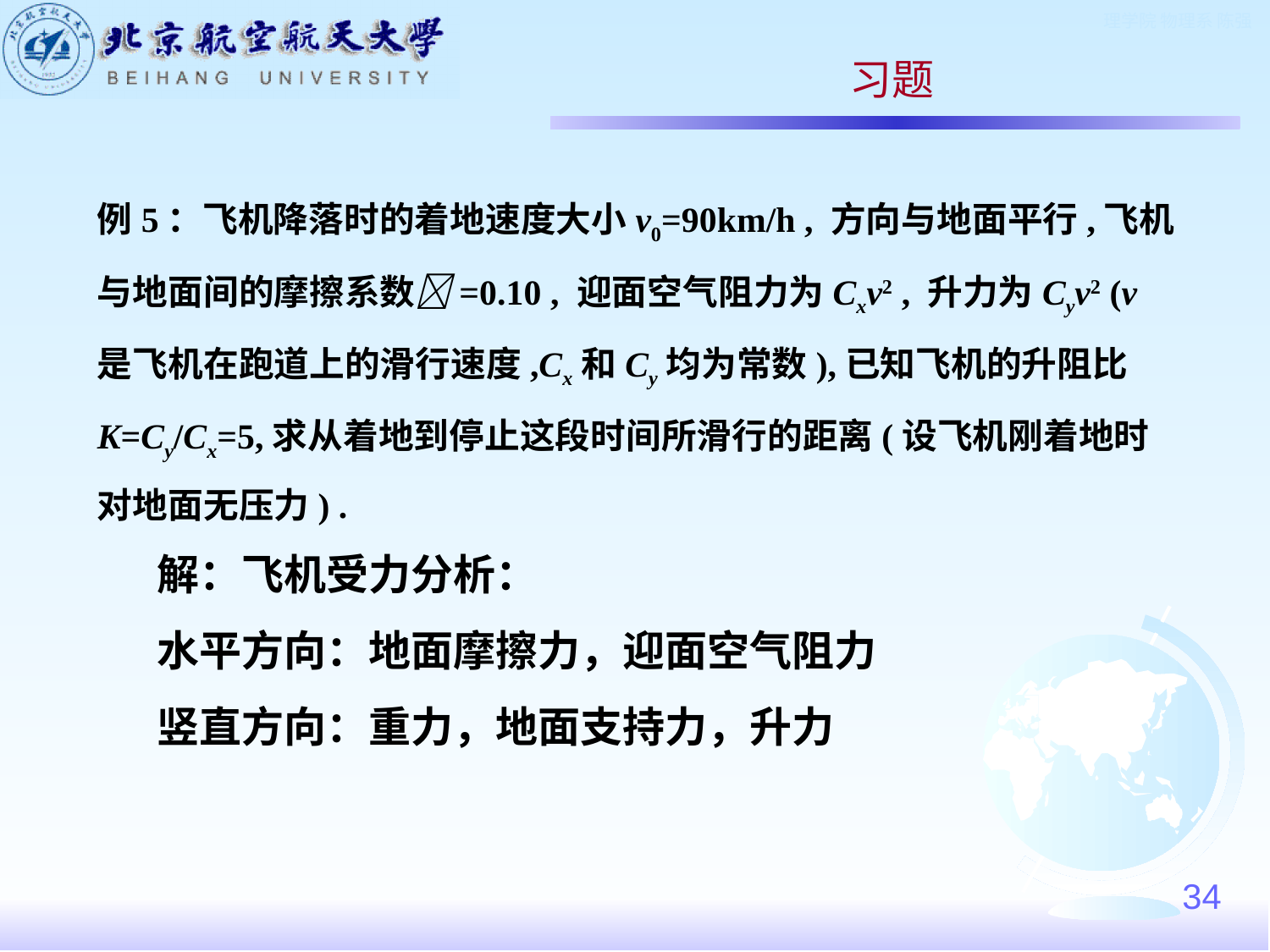

习题
例5：飞机降落时的着地速度大小v0=90km/h , 方向与地面平行,飞机与地面间的摩擦系数μ=0.10 , 迎面空气阻力为Cxv2 , 升力为Cyv2 (v是飞机在跑道上的滑行速度,Cx和Cy均为常数),已知飞机的升阻比K=Cy/Cx=5,求从着地到停止这段时间所滑行的距离(设飞机刚着地时对地面无压力) .
解：飞机受力分析：
水平方向：地面摩擦力，迎面空气阻力
竖直方向：重力，地面支持力，升力
34